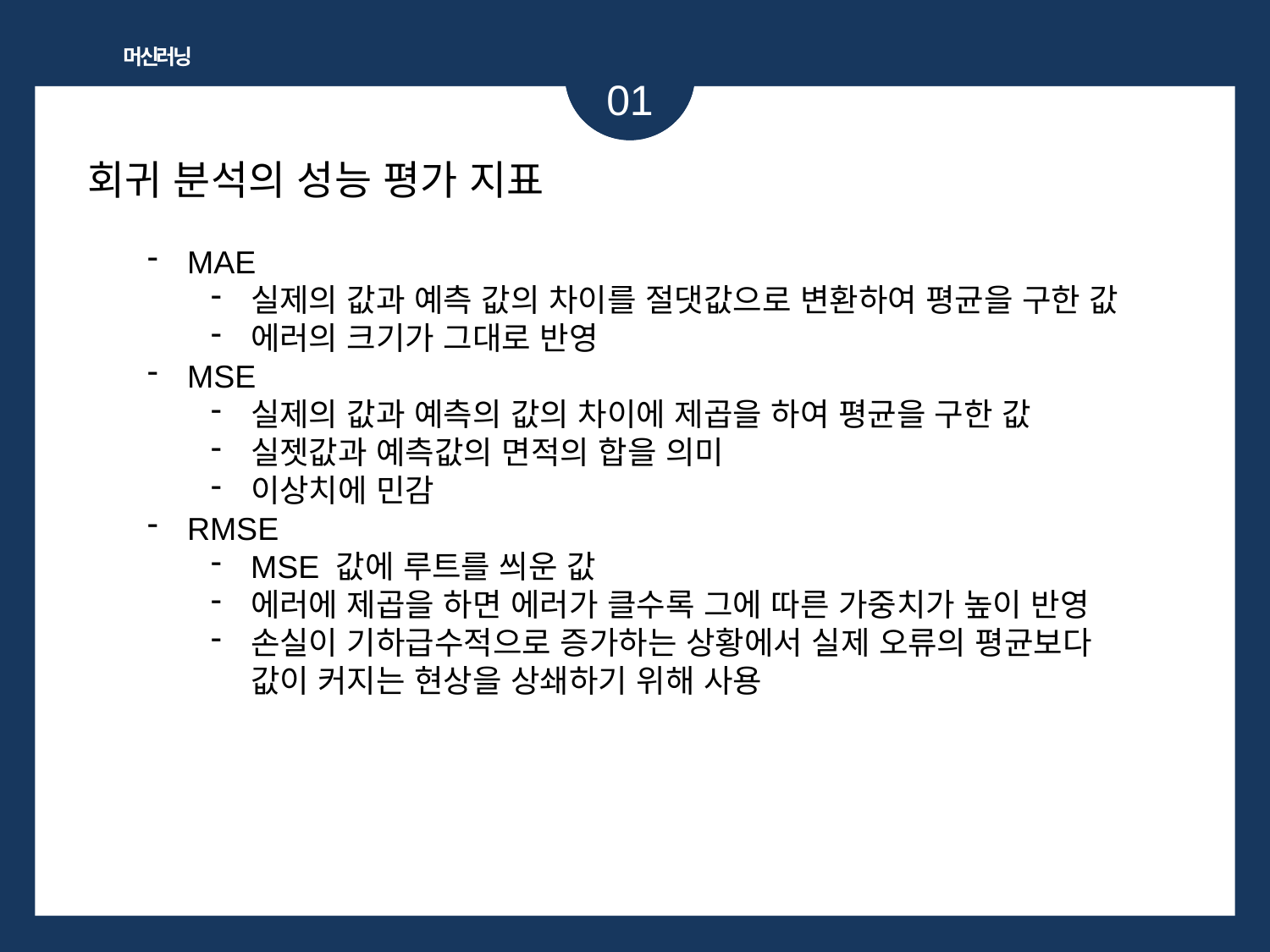

머신러닝
01
회귀 분석의 성능 평가 지표
MAE
실제의 값과 예측 값의 차이를 절댓값으로 변환하여 평균을 구한 값
에러의 크기가 그대로 반영
MSE
실제의 값과 예측의 값의 차이에 제곱을 하여 평균을 구한 값
실젯값과 예측값의 면적의 합을 의미
이상치에 민감
RMSE
MSE 값에 루트를 씌운 값
에러에 제곱을 하면 에러가 클수록 그에 따른 가중치가 높이 반영
손실이 기하급수적으로 증가하는 상황에서 실제 오류의 평균보다 값이 커지는 현상을 상쇄하기 위해 사용